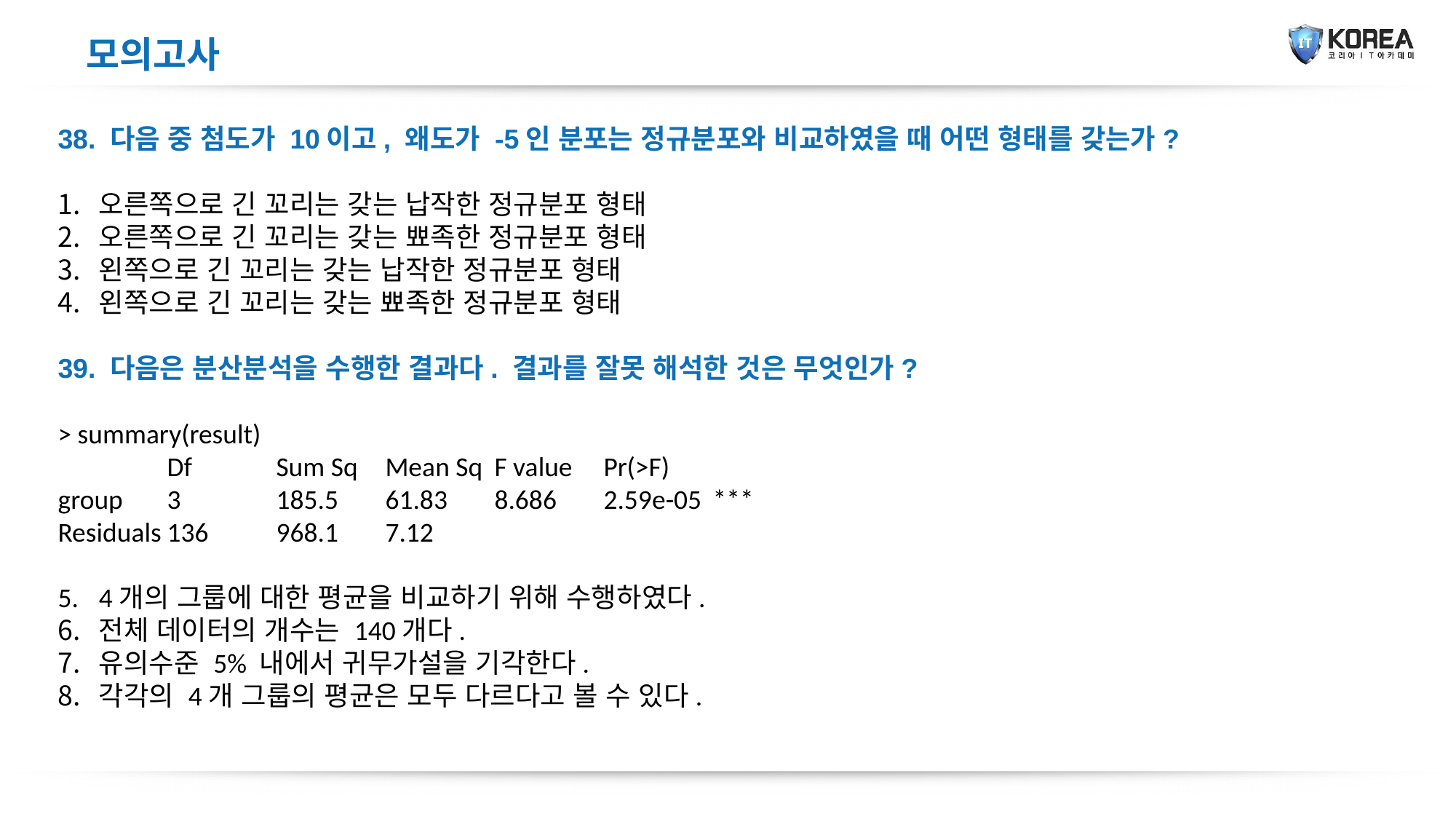

모의고사
38. 다음 중 첨도가 10이고, 왜도가 -5인 분포는 정규분포와 비교하였을 때 어떤 형태를 갖는가?

오른쪽으로 긴 꼬리는 갖는 납작한 정규분포 형태
오른쪽으로 긴 꼬리는 갖는 뾰족한 정규분포 형태
왼쪽으로 긴 꼬리는 갖는 납작한 정규분포 형태
왼쪽으로 긴 꼬리는 갖는 뾰족한 정규분포 형태

39. 다음은 분산분석을 수행한 결과다. 결과를 잘못 해석한 것은 무엇인가?

> summary(result)
	Df	Sum Sq	Mean Sq	F value	Pr(>F)
group	3	185.5	61.83	8.686	2.59e-05	***
Residuals	136	968.1	7.12

4개의 그룹에 대한 평균을 비교하기 위해 수행하였다.
전체 데이터의 개수는 140개다.
유의수준 5% 내에서 귀무가설을 기각한다.
각각의 4개 그룹의 평균은 모두 다르다고 볼 수 있다.